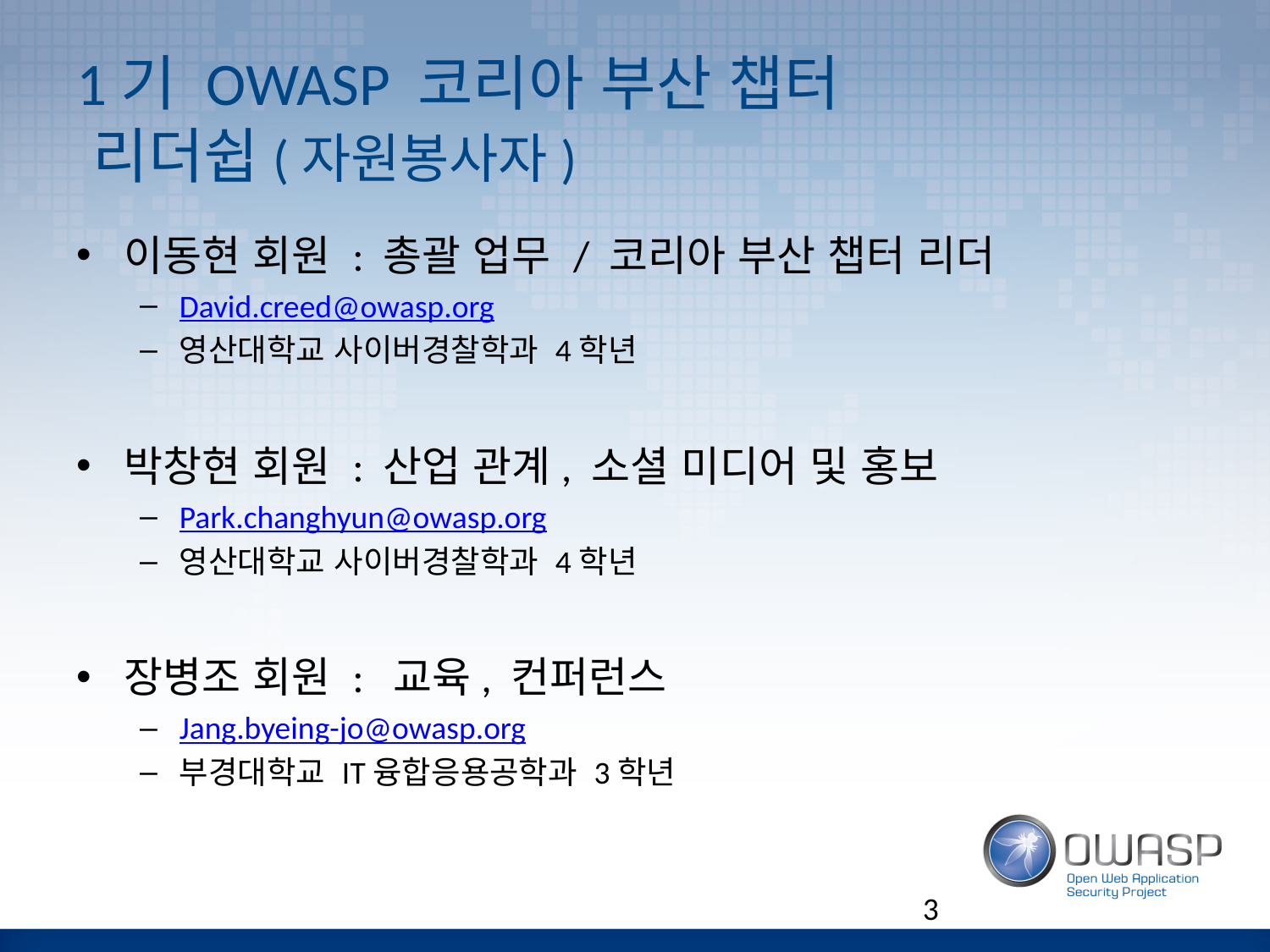

# 1기 OWASP 코리아 부산 챕터 리더쉽(자원봉사자)
이동현 회원 : 총괄 업무 / 코리아 부산 챕터 리더
David.creed@owasp.org
영산대학교 사이버경찰학과 4학년

박창현 회원 : 산업 관계, 소셜 미디어 및 홍보
Park.changhyun@owasp.org
영산대학교 사이버경찰학과 4학년

장병조 회원 :  교육, 컨퍼런스
Jang.byeing-jo@owasp.org
부경대학교 IT융합응용공학과 3학년
3